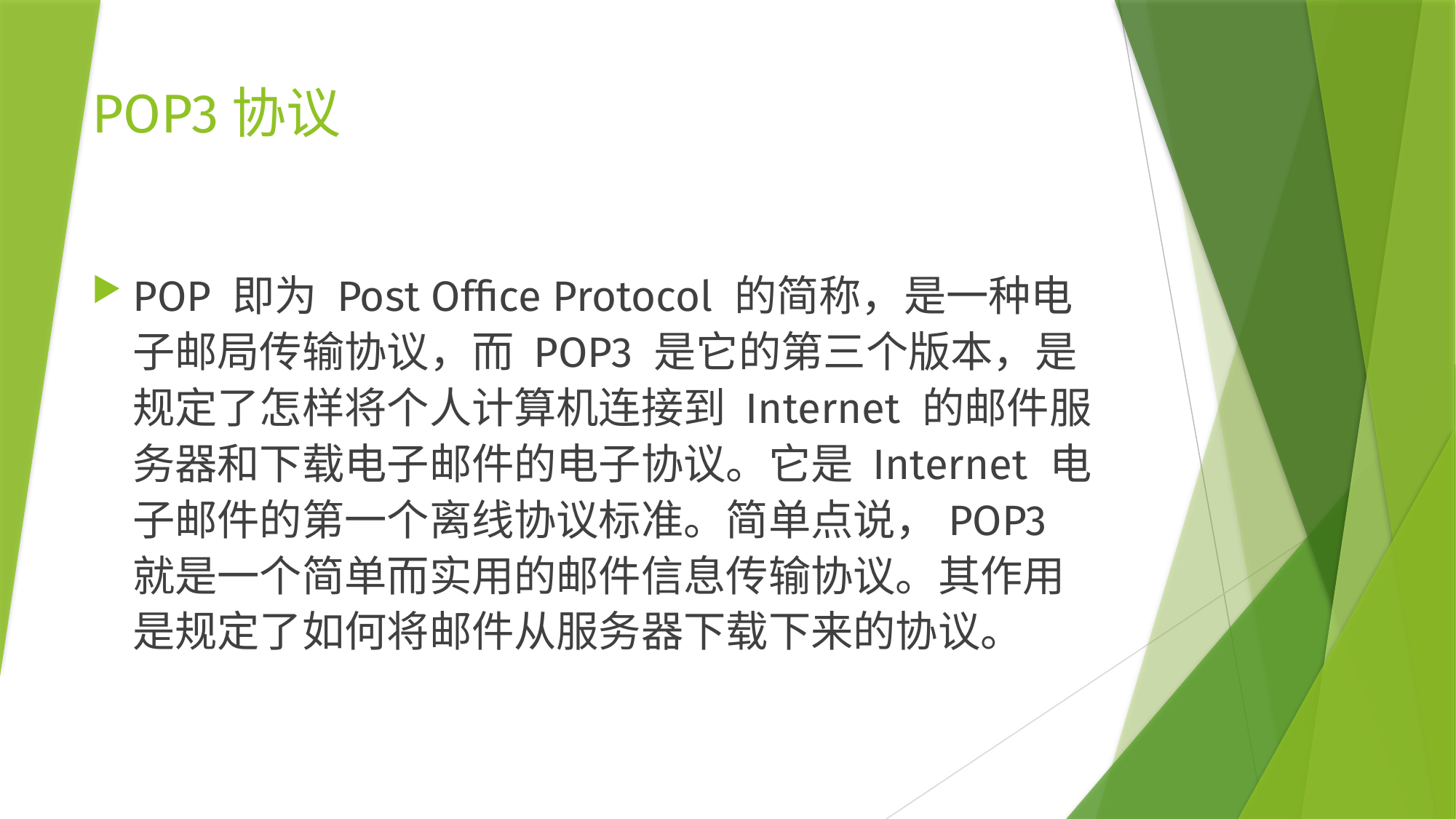

POP3协议
POP 即为 Post Office Protocol 的简称，是一种电子邮局传输协议，而 POP3 是它的第三个版本，是规定了怎样将个人计算机连接到 Internet 的邮件服务器和下载电子邮件的电子协议。它是 Internet 电子邮件的第一个离线协议标准。简单点说，POP3 就是一个简单而实用的邮件信息传输协议。其作用是规定了如何将邮件从服务器下载下来的协议。